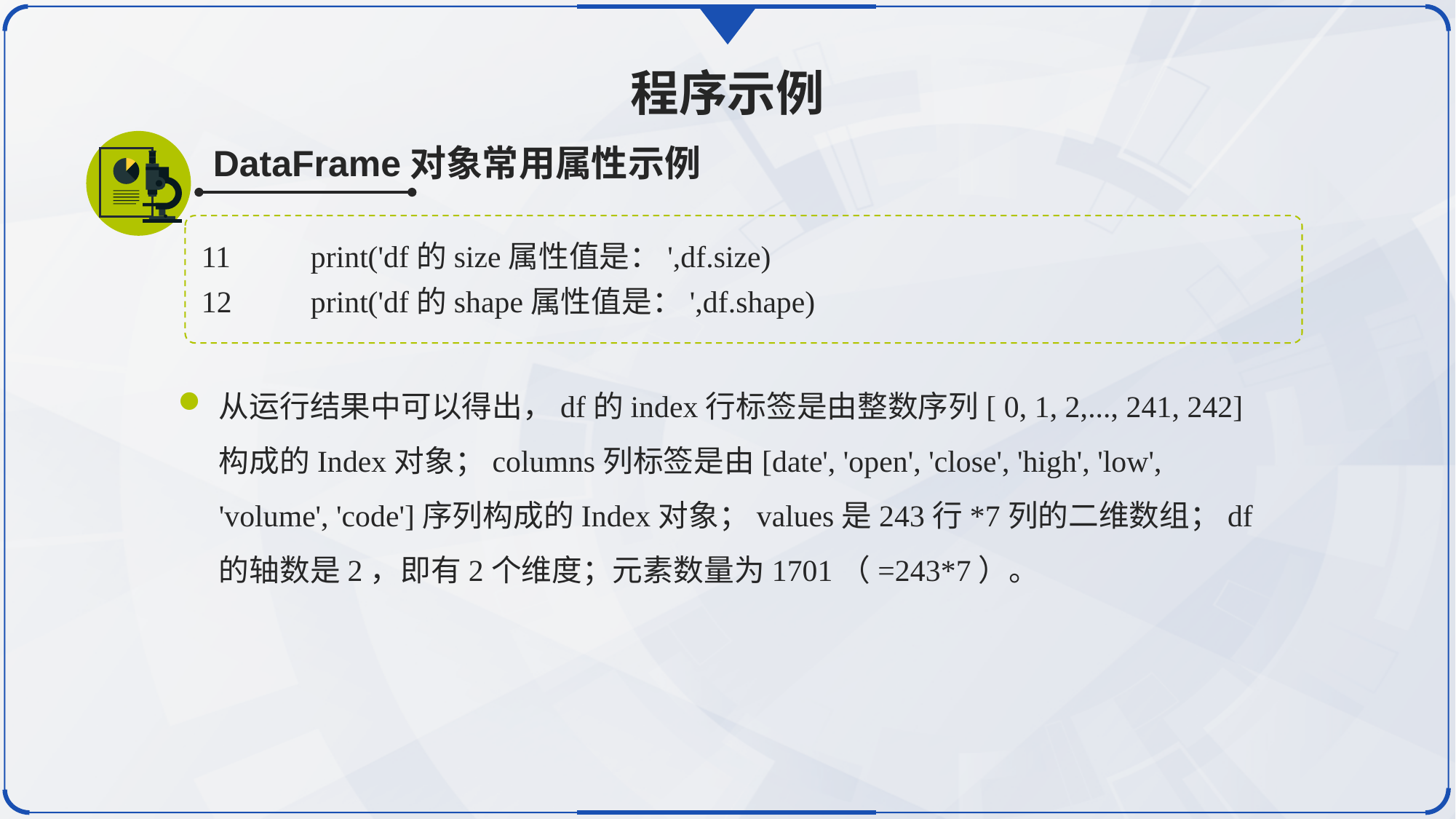

程序示例

DataFrame对象常用属性示例

11	print('df的size属性值是：',df.size)
12	print('df的shape属性值是：',df.shape)
从运行结果中可以得出，df的index行标签是由整数序列[ 0, 1, 2,..., 241, 242]构成的Index对象；columns列标签是由[date', 'open', 'close', 'high', 'low', 'volume', 'code']序列构成的Index对象；values是243行*7列的二维数组；df的轴数是2，即有2个维度；元素数量为1701（=243*7）。